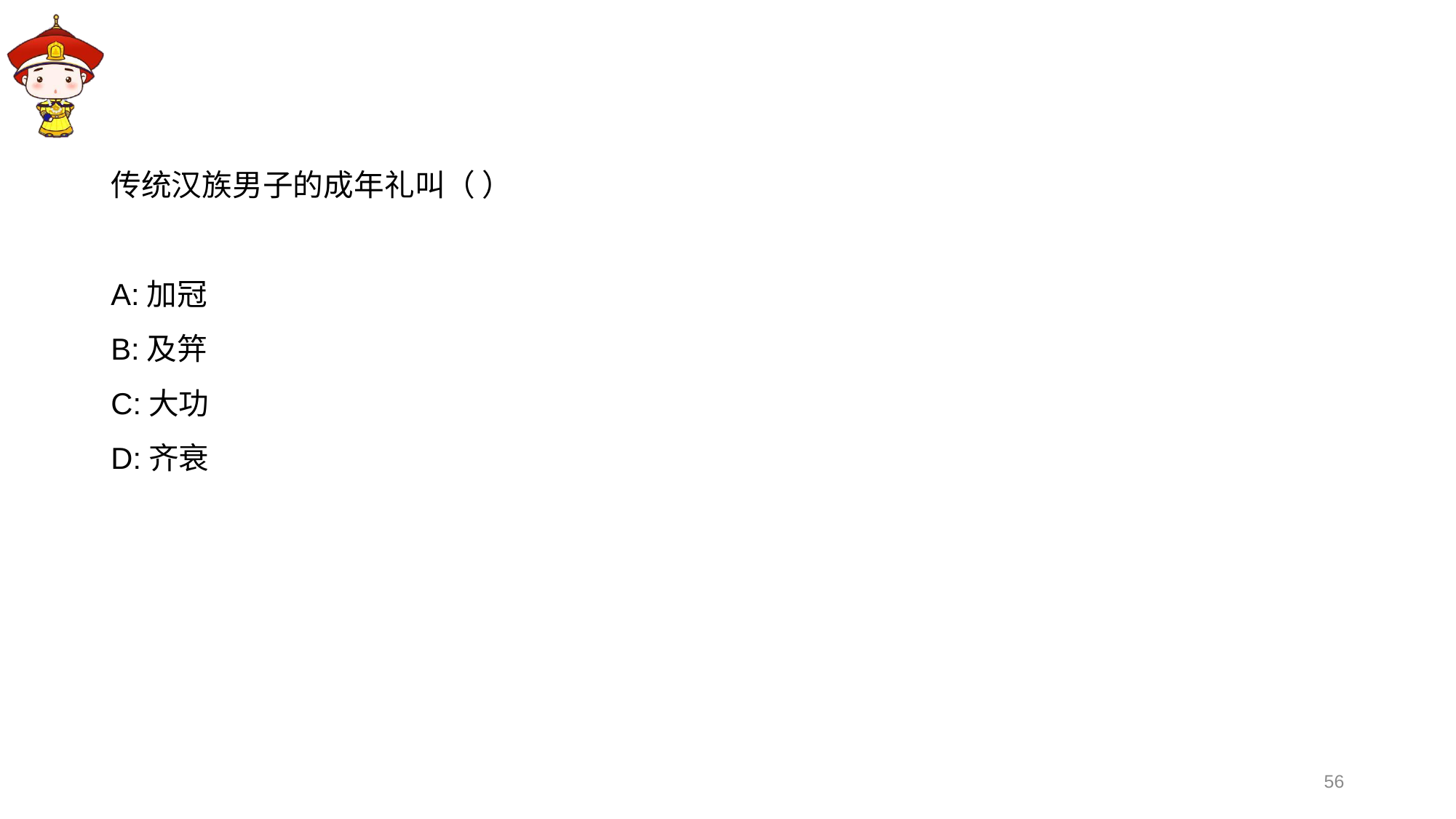

#
传统汉族男子的成年礼叫（ ）

A:加冠
B:及笄
C:大功
D:齐衰

56